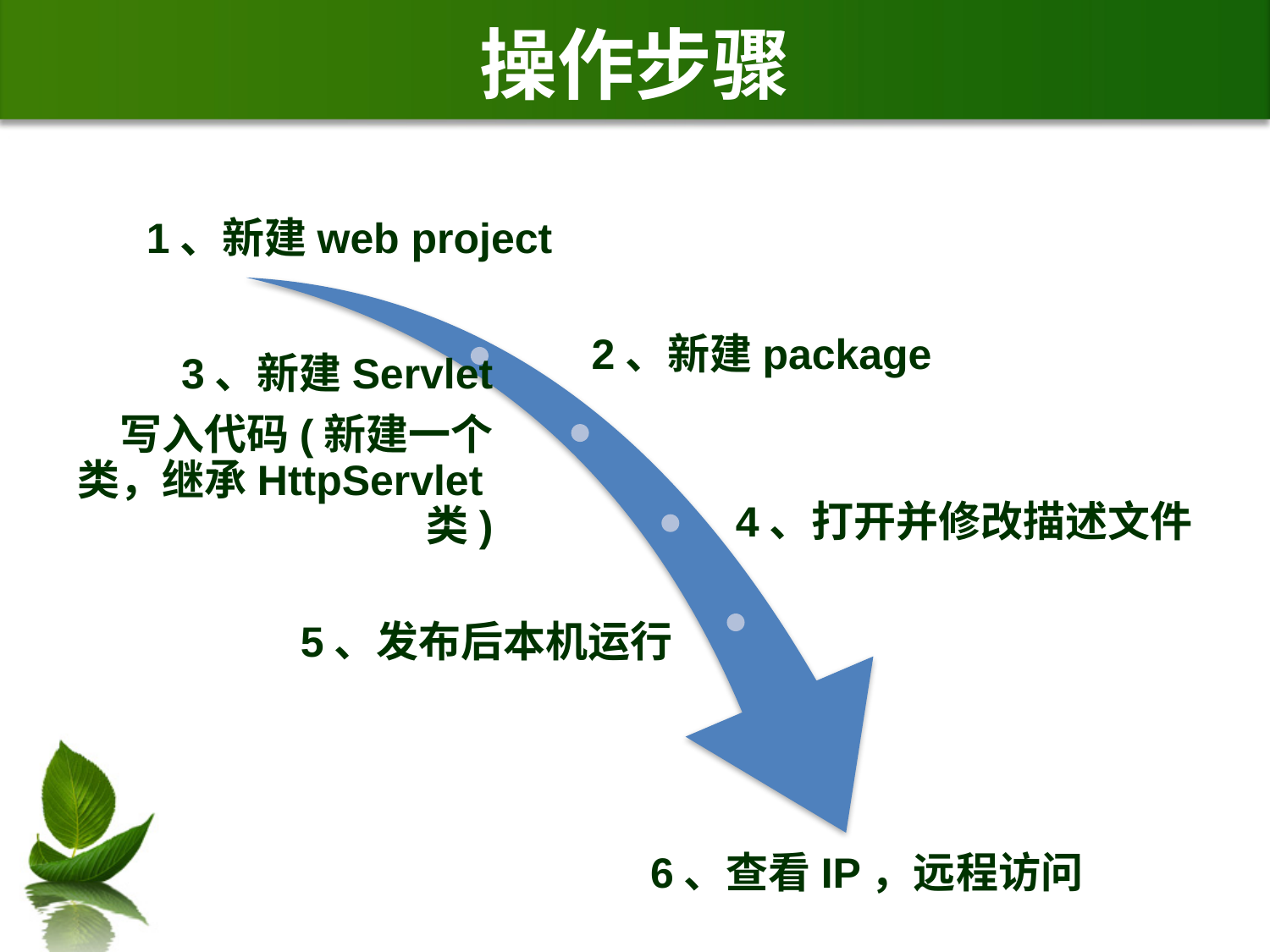

# 操作步骤
1、新建web project
2、新建package
3、新建Servlet
写入代码(新建一个类，继承HttpServlet类)
4、打开并修改描述文件
5、发布后本机运行
6、查看IP，远程访问